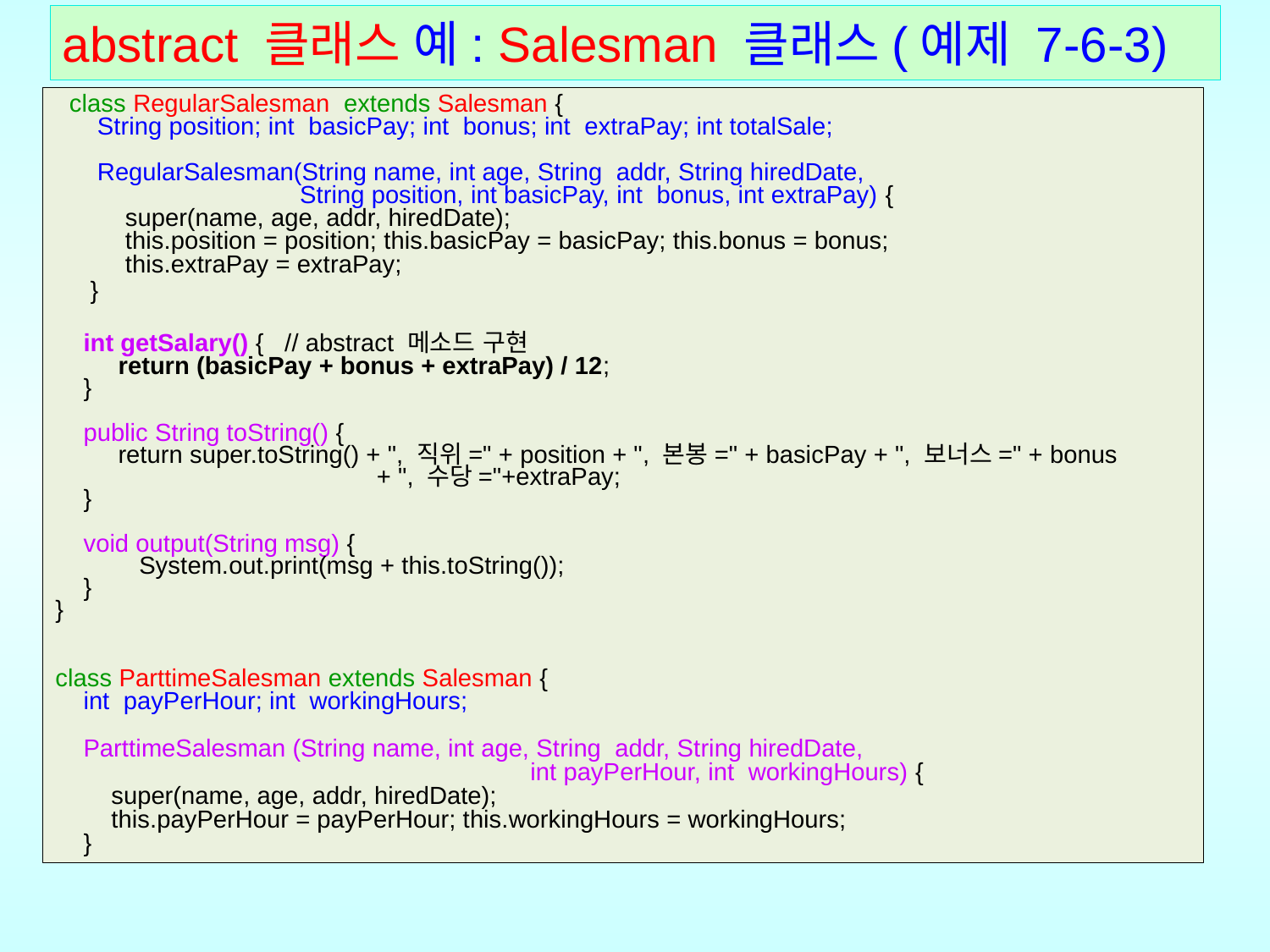

# abstract 클래스 예: Salesman 클래스(예제 7-6-3)
  class RegularSalesman  extends Salesman {
      String position; int  basicPay; int  bonus; int  extraPay; int totalSale;

      RegularSalesman(String name, int age, String  addr, String hiredDate,
                                   String position, int basicPay, int  bonus, int extraPay) {
          super(name, age, addr, hiredDate);
          this.position = position; this.basicPay = basicPay; this.bonus = bonus;
          this.extraPay = extraPay;
     }

    int getSalary() {   // abstract 메소드 구현
         return (basicPay + bonus + extraPay) / 12;
    }

    public String toString() {
         return super.toString() + ", 직위=" + position + ", 본봉=" + basicPay + ", 보너스=" + bonus
                                              + ", 수당="+extraPay;
    }

    void output(String msg) {
            System.out.print(msg + this.toString());
    }
}

class ParttimeSalesman extends Salesman {
    int  payPerHour; int  workingHours;

    ParttimeSalesman (String name, int age, String  addr, String hiredDate,
                                                                    int payPerHour, int  workingHours) {
        super(name, age, addr, hiredDate);
        this.payPerHour = payPerHour; this.workingHours = workingHours;
    }